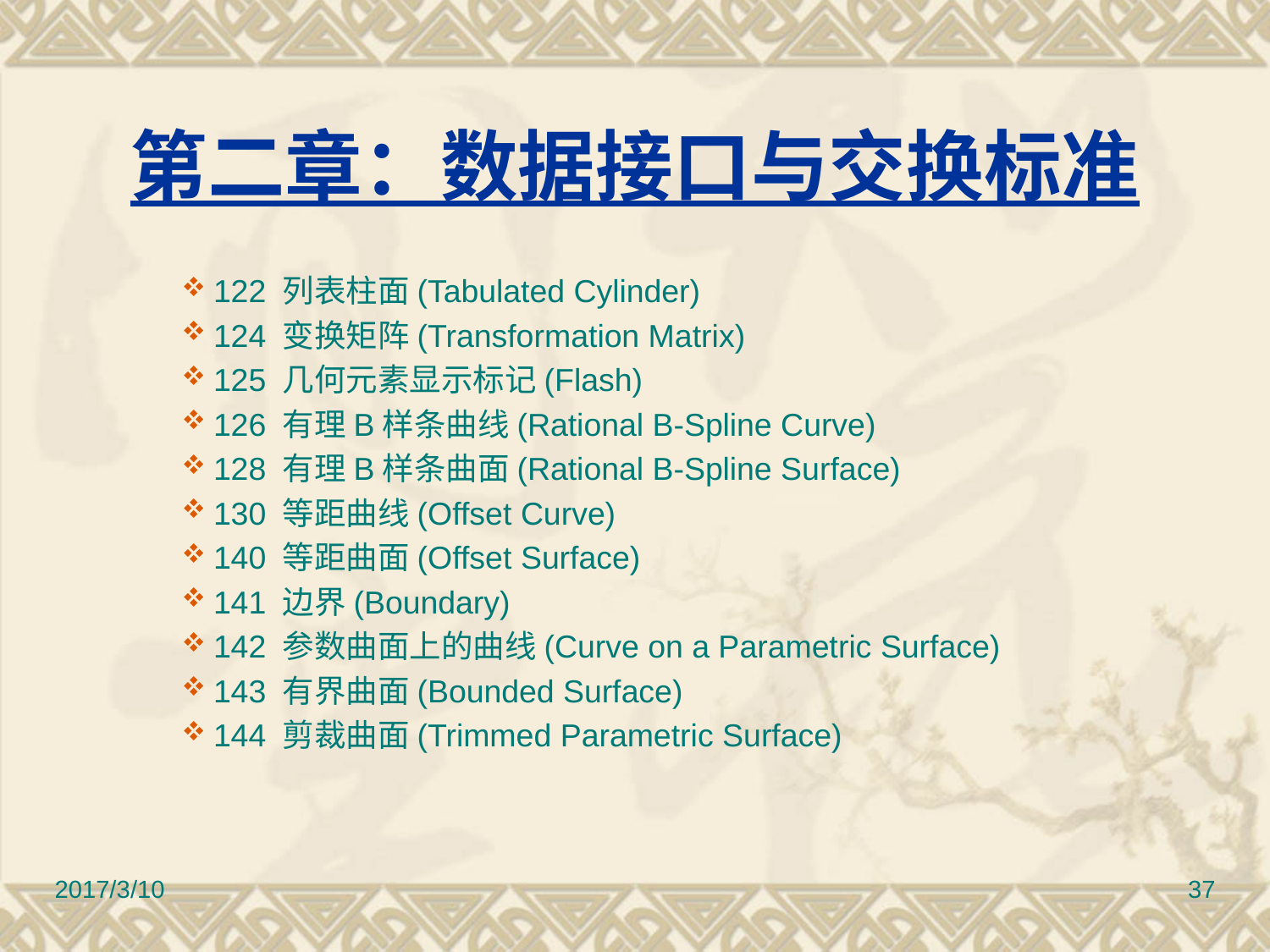

# 第二章：数据接口与交换标准
122 列表柱面(Tabulated Cylinder)
124 变换矩阵(Transformation Matrix)
125 几何元素显示标记(Flash)
126 有理B样条曲线(Rational B-Spline Curve)
128 有理B样条曲面(Rational B-Spline Surface)
130 等距曲线(Offset Curve)
140 等距曲面(Offset Surface)
141 边界(Boundary)
142 参数曲面上的曲线(Curve on a Parametric Surface)
143 有界曲面(Bounded Surface)
144 剪裁曲面(Trimmed Parametric Surface)
2017/3/10
37